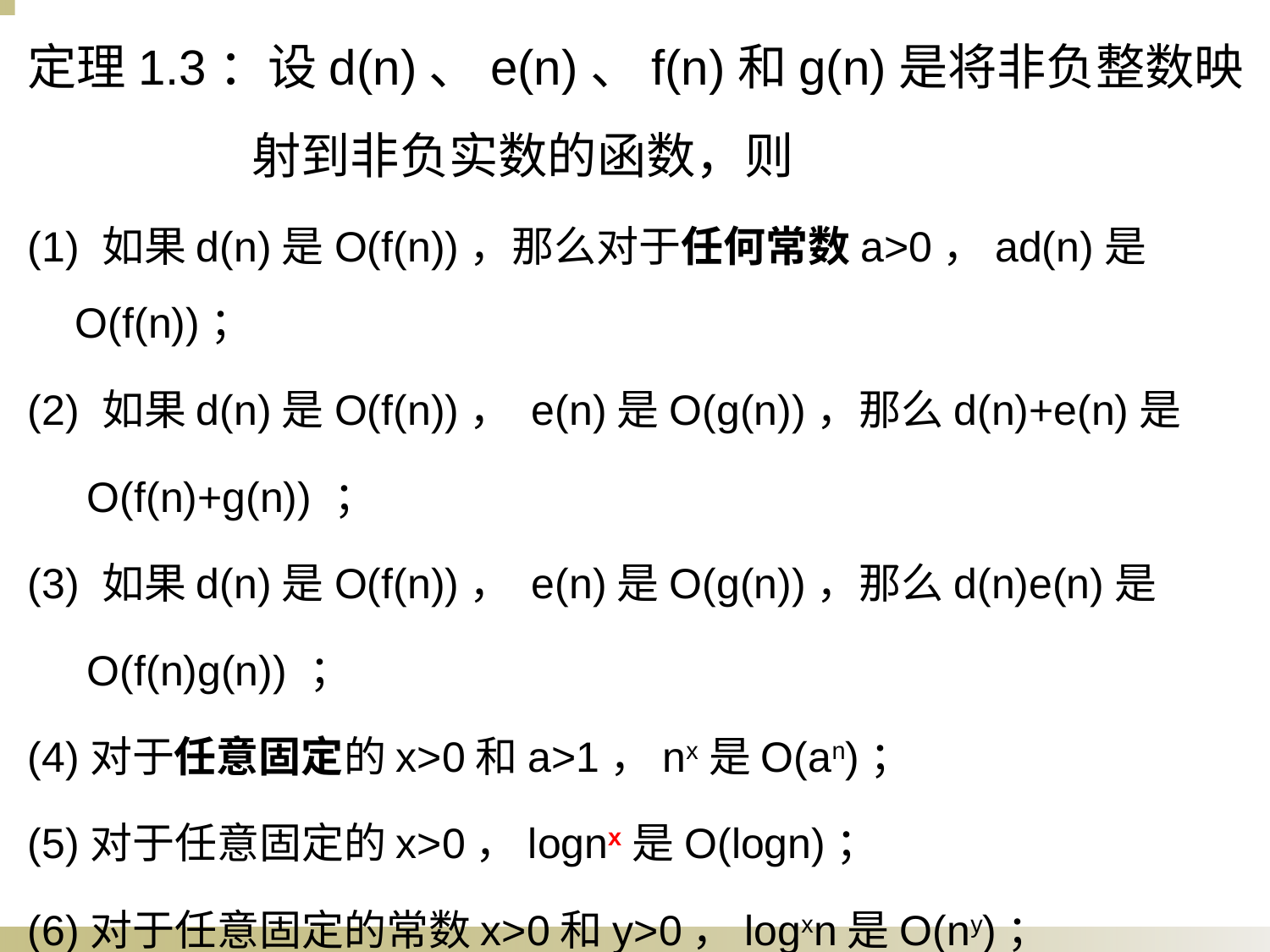

定理1.3：设d(n)、e(n)、f(n)和g(n)是将非负整数映射到非负实数的函数，则
(1) 如果d(n)是O(f(n))，那么对于任何常数a>0，ad(n)是O(f(n))；
(2) 如果d(n)是O(f(n))， e(n)是O(g(n))，那么d(n)+e(n)是
     O(f(n)+g(n)) ；
(3) 如果d(n)是O(f(n))， e(n)是O(g(n))，那么d(n)e(n)是
     O(f(n)g(n)) ；
(4)对于任意固定的x>0和a>1，nx是O(an)；
(5)对于任意固定的x>0，lognx是O(logn)；
(6)对于任意固定的常数x>0和y>0，logxn是O(ny)；